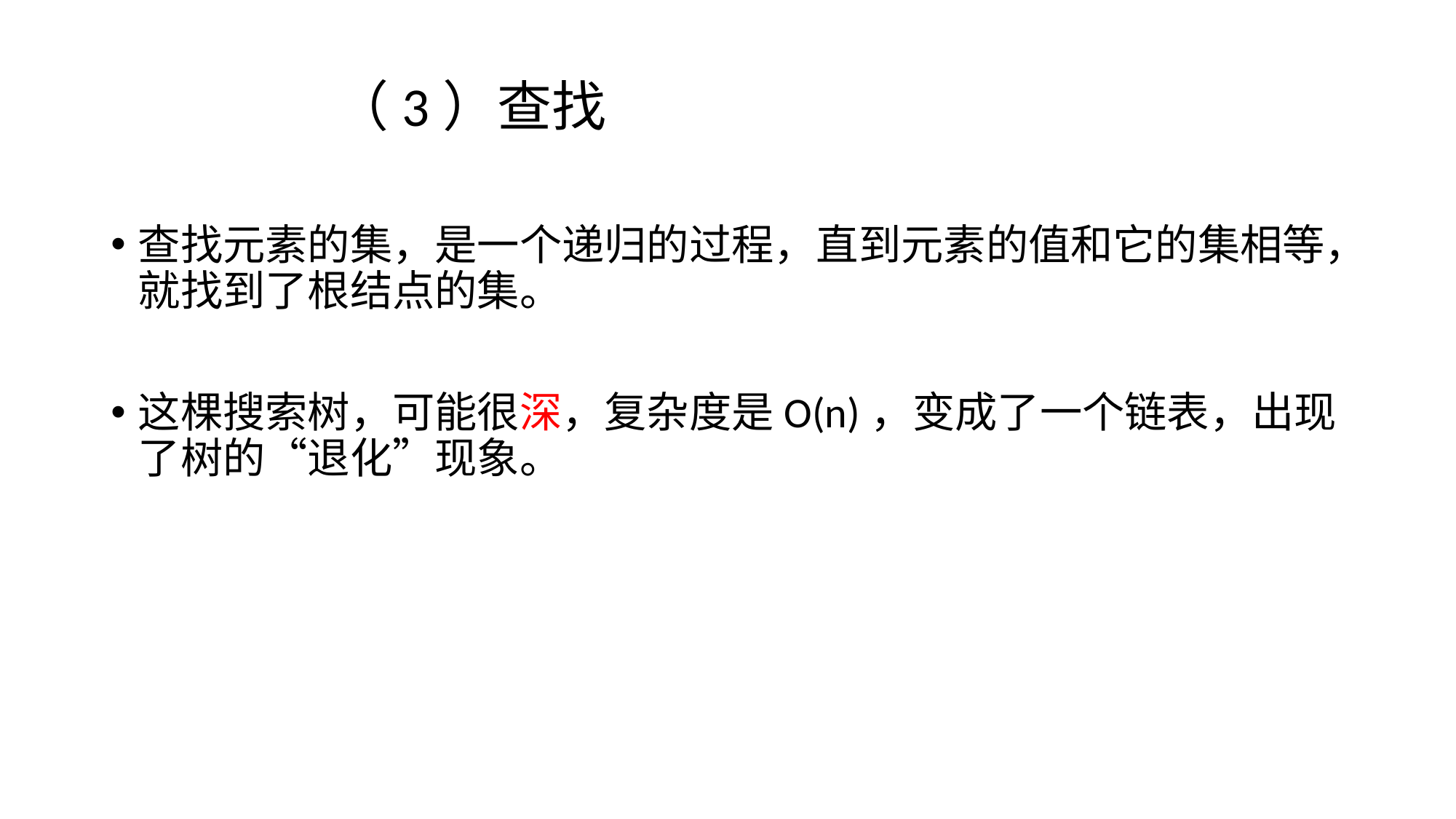

# （3）查找
查找元素的集，是一个递归的过程，直到元素的值和它的集相等，就找到了根结点的集。

这棵搜索树，可能很深，复杂度是O(n)，变成了一个链表，出现了树的“退化”现象。